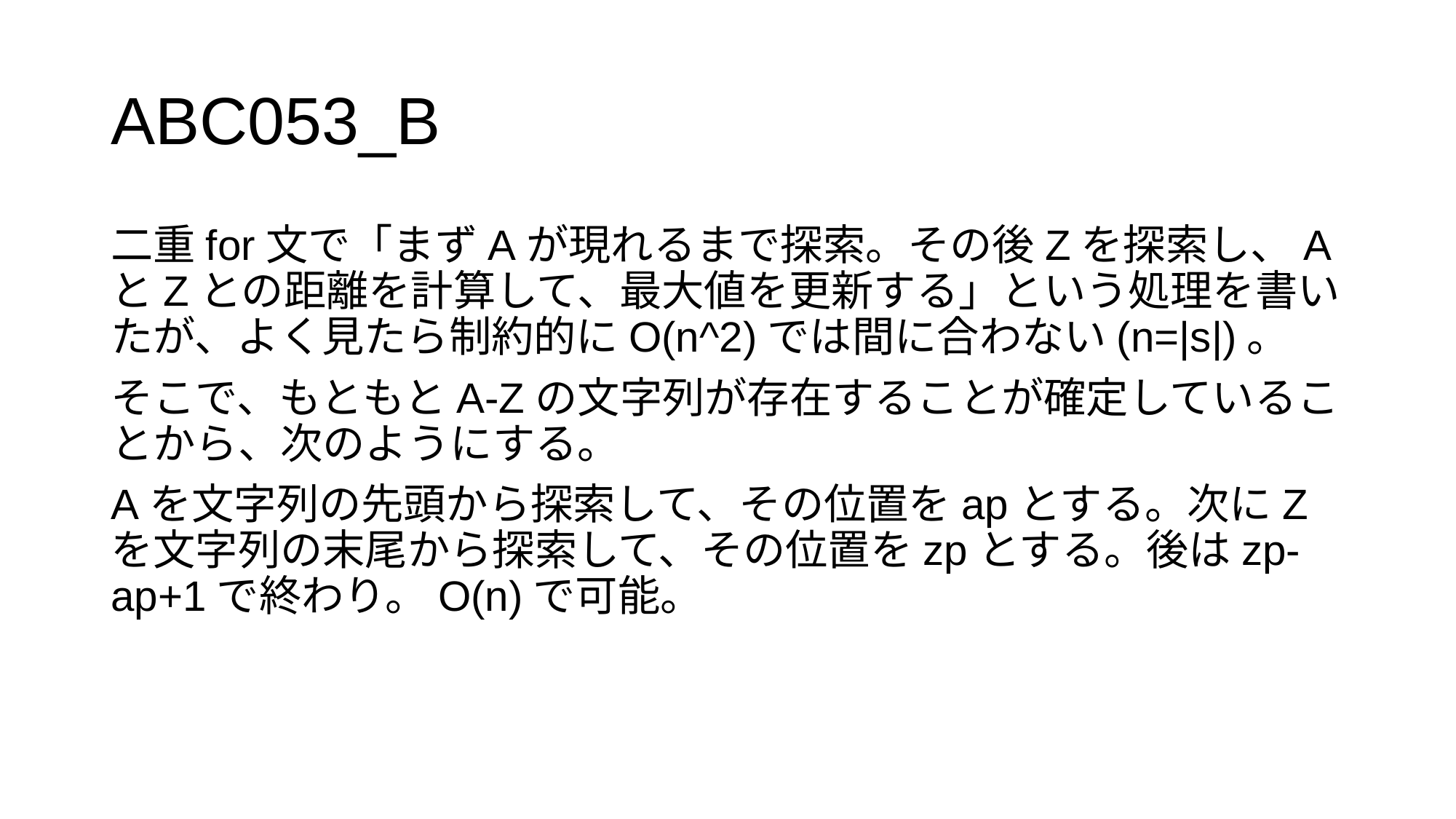

# ABC053_B
二重for文で「まずAが現れるまで探索。その後Zを探索し、AとZとの距離を計算して、最大値を更新する」という処理を書いたが、よく見たら制約的にO(n^2)では間に合わない(n=|s|)。
そこで、もともとA-Zの文字列が存在することが確定していることから、次のようにする。
Aを文字列の先頭から探索して、その位置をapとする。次にZを文字列の末尾から探索して、その位置をzpとする。後はzp-ap+1で終わり。O(n)で可能。